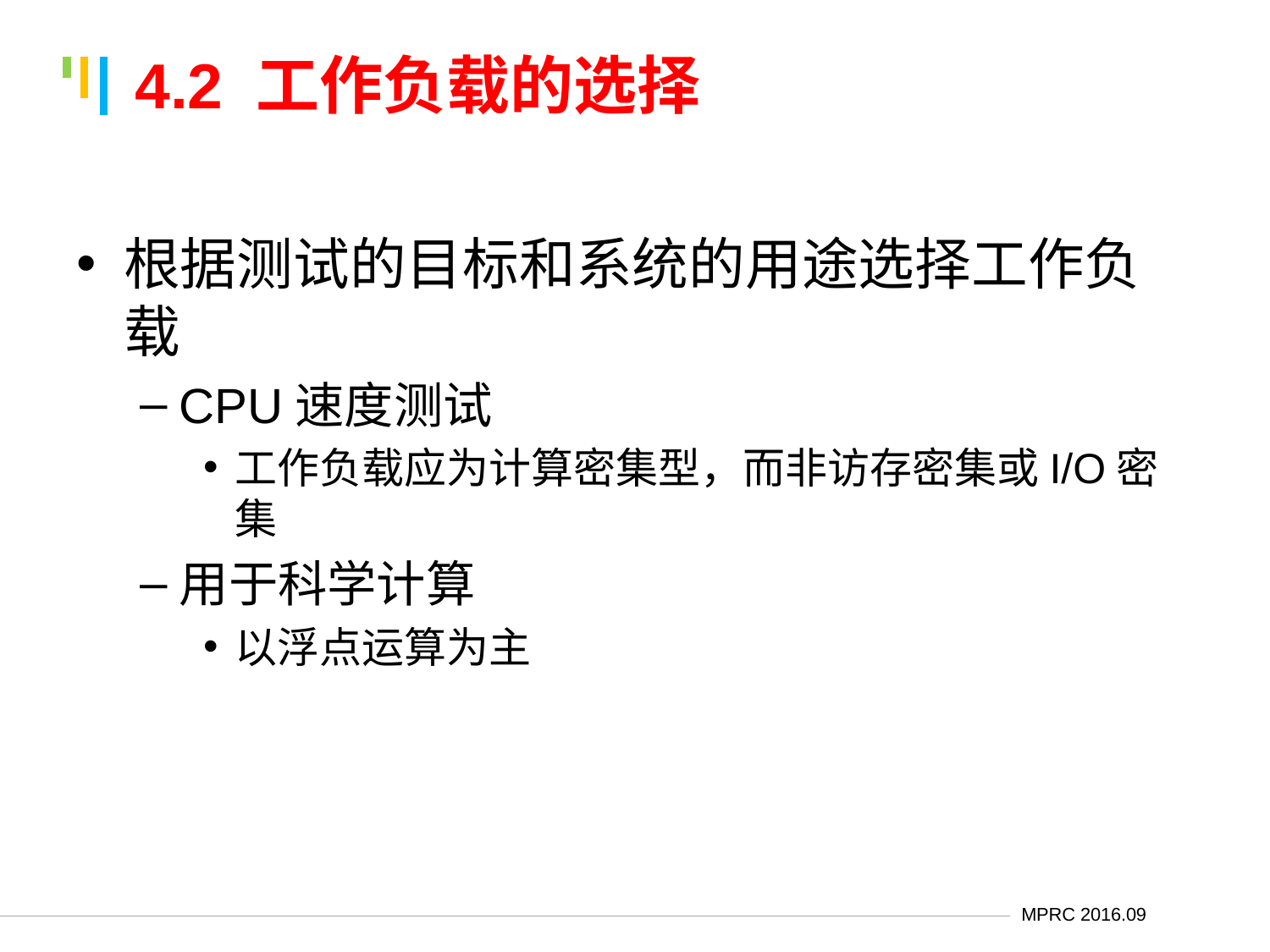

# 4.2 工作负载的选择
根据测试的目标和系统的用途选择工作负载
CPU速度测试
工作负载应为计算密集型，而非访存密集或I/O密集
用于科学计算
以浮点运算为主